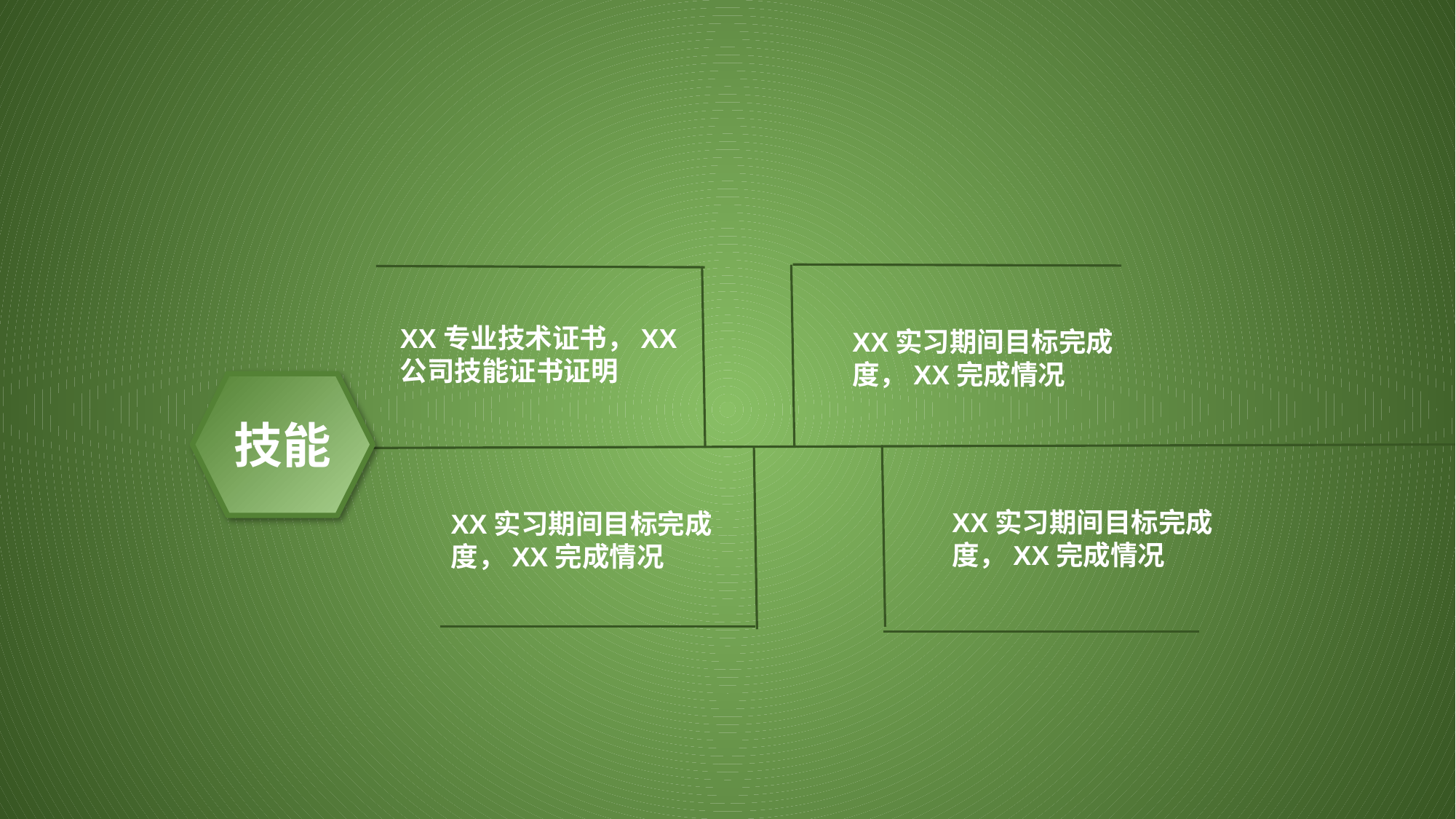

XX专业技术证书，XX公司技能证书证明
XX实习期间目标完成度，XX完成情况

技能
XX实习期间目标完成度，XX完成情况
XX实习期间目标完成度，XX完成情况